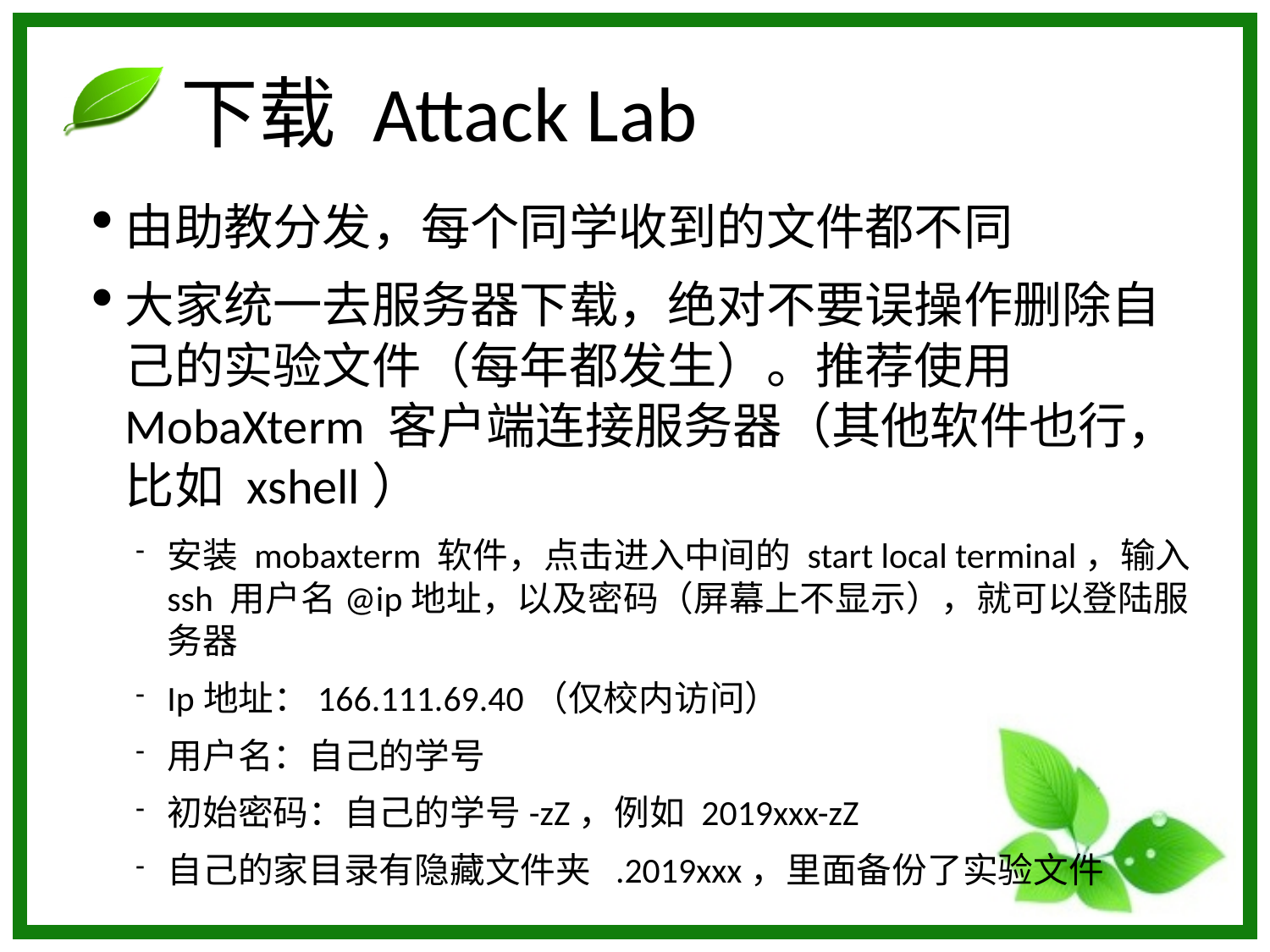

# 下载 Attack Lab
由助教分发，每个同学收到的文件都不同
大家统一去服务器下载，绝对不要误操作删除自己的实验文件（每年都发生）。推荐使用 MobaXterm 客户端连接服务器（其他软件也行，比如 xshell）
安装 mobaxterm 软件，点击进入中间的 start local terminal，输入 ssh 用户名@ip地址，以及密码（屏幕上不显示），就可以登陆服务器
Ip地址：166.111.69.40（仅校内访问）
用户名：自己的学号
初始密码：自己的学号-zZ，例如 2019xxx-zZ
自己的家目录有隐藏文件夹  .2019xxx，里面备份了实验文件